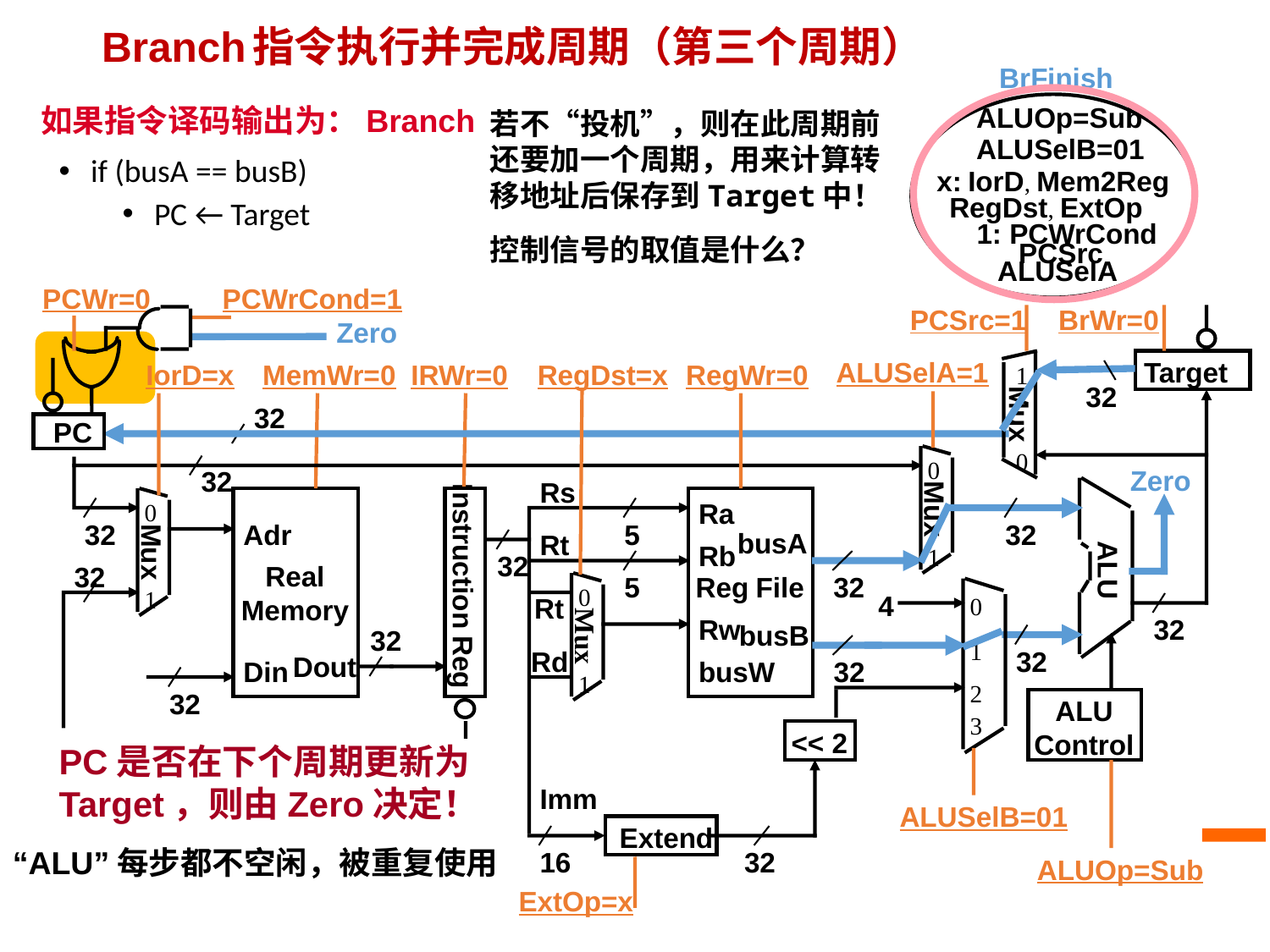

# Branch指令执行并完成周期（第三个周期）
BrFinish

ALUOp=Sub

ALUSelB=01
x: IorD, Mem2Reg
RegDst, ExtOp
1: PCWrCond
PCSrc
ALUSelA
如果指令译码输出为：Branch
若不“投机”，则在此周期前还要加一个周期，用来计算转移地址后保存到Target中！
if (busA == busB)
PC ← Target
控制信号的取值是什么？
PCWr=0
PCWrCond=1
PCSrc=1
BrWr=0

Zero
Zero

ALUSelA=1
Target

IorD=x
MemWr=0
IRWr=0
RegDst=x
RegWr=0
1

32

Mux

32
PC

0

0

Mux
1

32

Rs

ALU

0

Mux
1

Ra

32
Adr
5
32
busA
Rt

Rb

32

Real
Memory
32

Instruction Reg
Reg File
5
32

0

Mux
1

4

Rt
0

Rw
32
busB
32

1

Rd
32
Dout

Din
busW
32

2

32

ALU
Control

3
<< 2

PC是否在下个周期更新为Target，则由Zero决定！

Imm
ALUSelB=01
Extend

“ALU”每步都不空闲，被重复使用
16
32
ALUOp=Sub

ExtOp=x